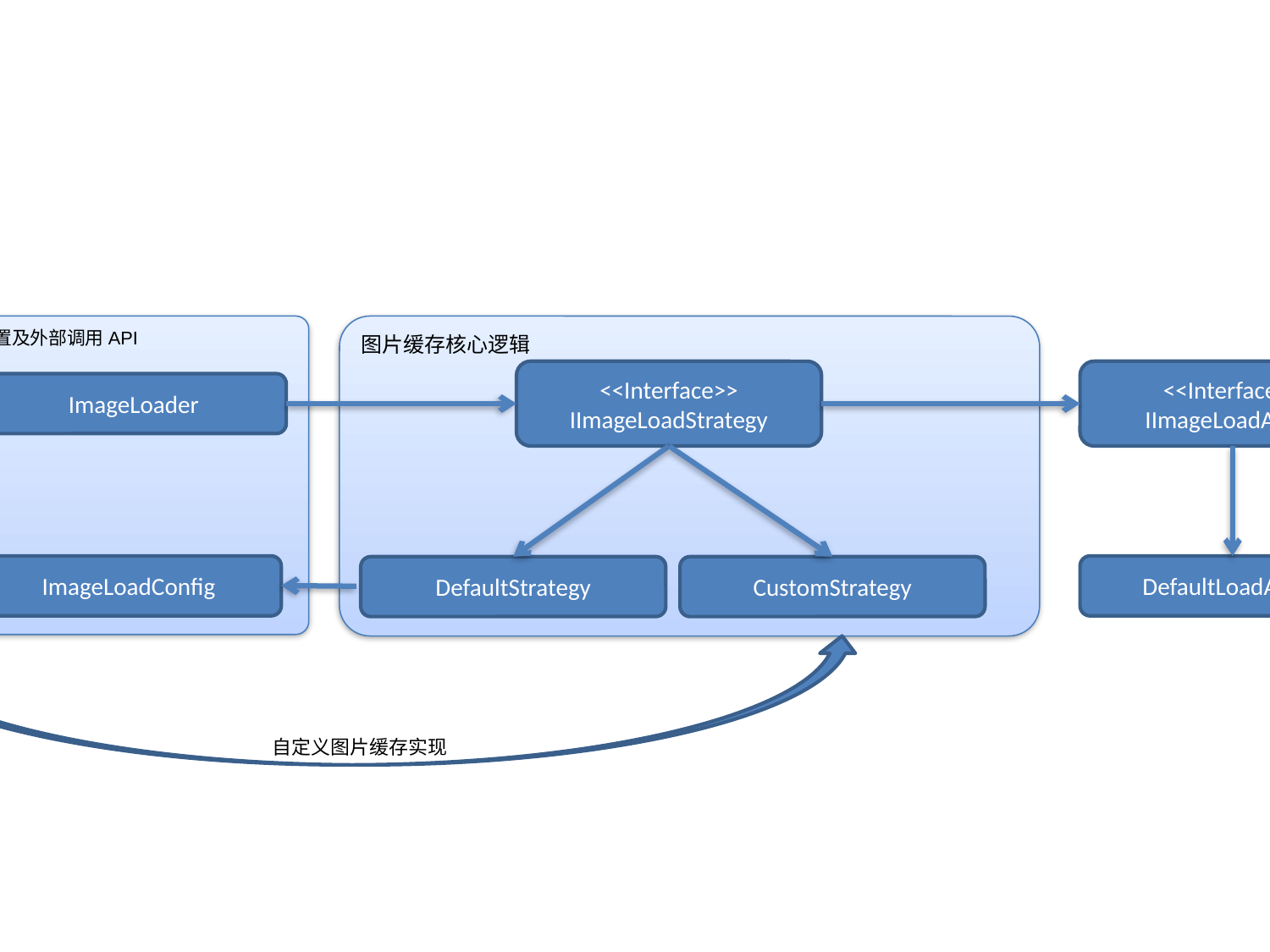

图片缓存核心逻辑
APP
配置及外部调用API
<<Interface>>
IImageLoadStrategy
<<Interface>>
IImageLoadAgent
ImageLoader

ImageLoadConfig
DefaultLoadAgent
DefaultStrategy
CustomStrategy

自定义图片缓存实现